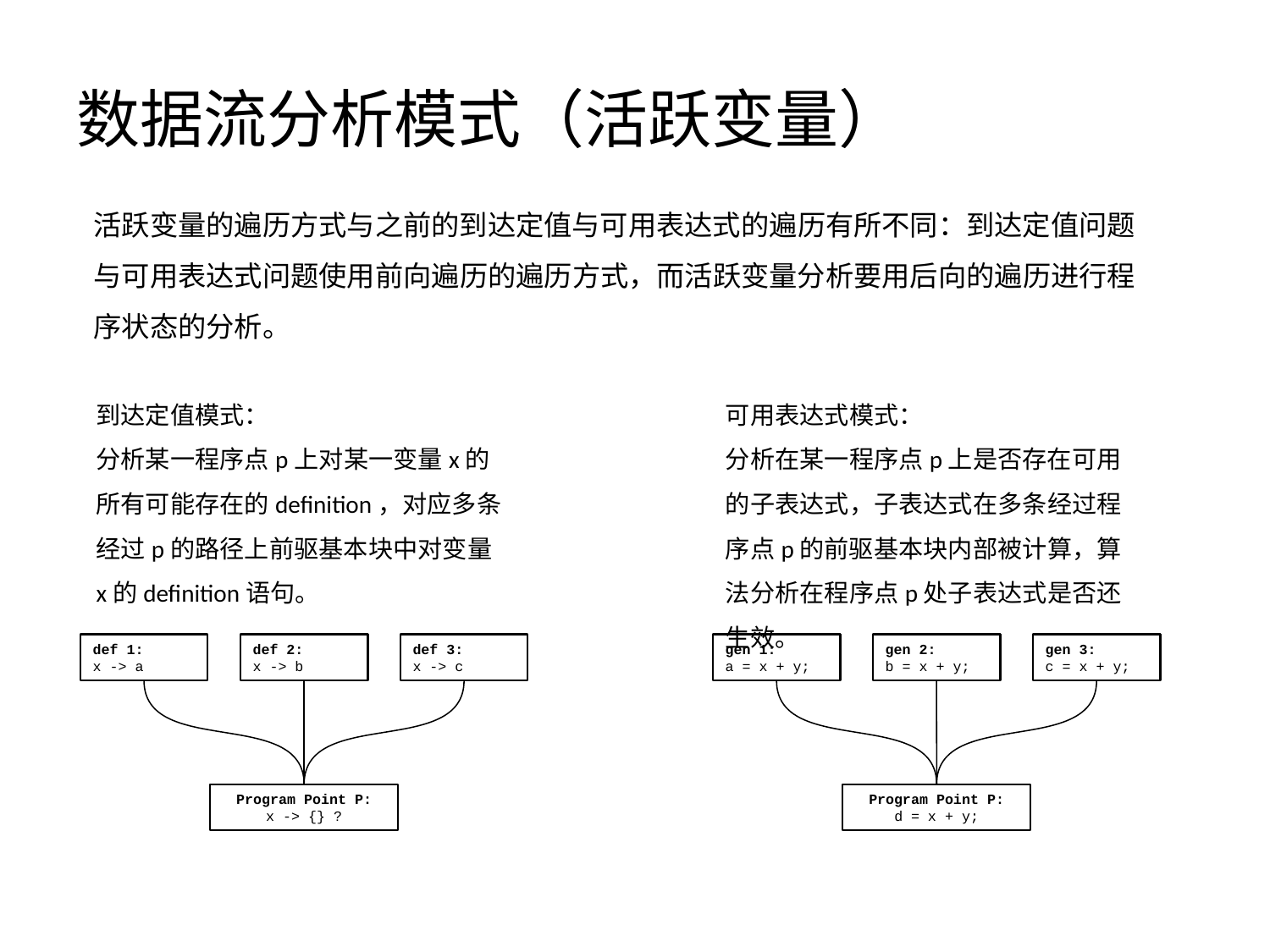

# 数据流分析模式（活跃变量）

活跃变量的遍历方式与之前的到达定值与可用表达式的遍历有所不同：到达定值问题与可用表达式问题使用前向遍历的遍历方式，而活跃变量分析要用后向的遍历进行程序状态的分析。
到达定值模式：
分析某一程序点p上对某一变量x的所有可能存在的definition，对应多条经过p的路径上前驱基本块中对变量x的definition语句。
可用表达式模式：
分析在某一程序点p上是否存在可用的子表达式，子表达式在多条经过程序点p的前驱基本块内部被计算，算法分析在程序点p处子表达式是否还生效。
def 1:
x -> a
def 2:
x -> b
def 3:
x -> c
gen 1:
a = x + y;
gen 2:
b = x + y;
gen 3:
c = x + y;
Program Point P:
x -> {} ?
Program Point P:
d = x + y;